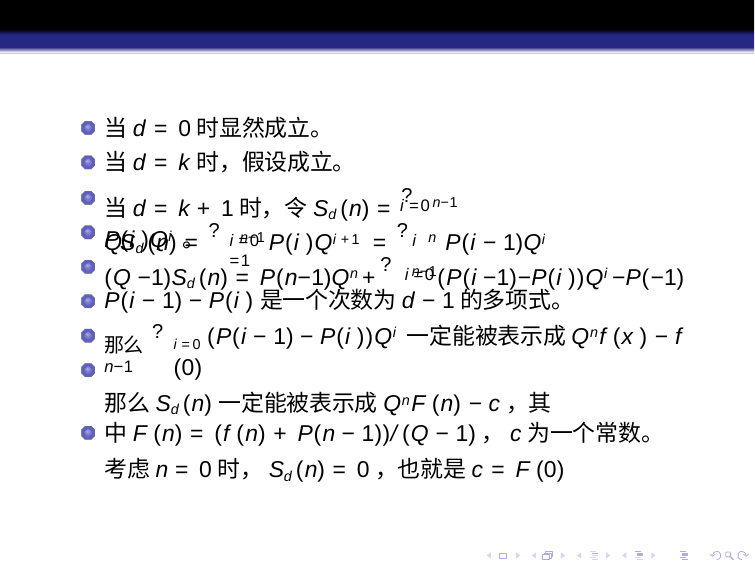

当d = 0时显然成立。
当d = k时，假设成立。
当d = k + 1时，令Sd (n) = ?n−1 P(i )Qi 。
i =0
QSd (n) = ?n−1 P(i )Qi +1  = ?n	P(i − 1)Qi
i =0	i =1
(Q −1)Sd (n) = P(n−1)Qn +?n−1(P(i −1)−P(i ))Qi −P(−1)
i =0
P(i − 1) − P(i )是一个次数为d − 1的多项式。
i =0 (P(i − 1) − P(i ))Qi 一定能被表示成Qnf (x ) − f (0)
那么Sd (n)一定能被表示成QnF (n) − c，其
中F (n) = (f (n) + P(n − 1))/(Q − 1)，c为一个常数。
考虑n = 0时，Sd (n) = 0，也就是c = F (0)
那么?n−1